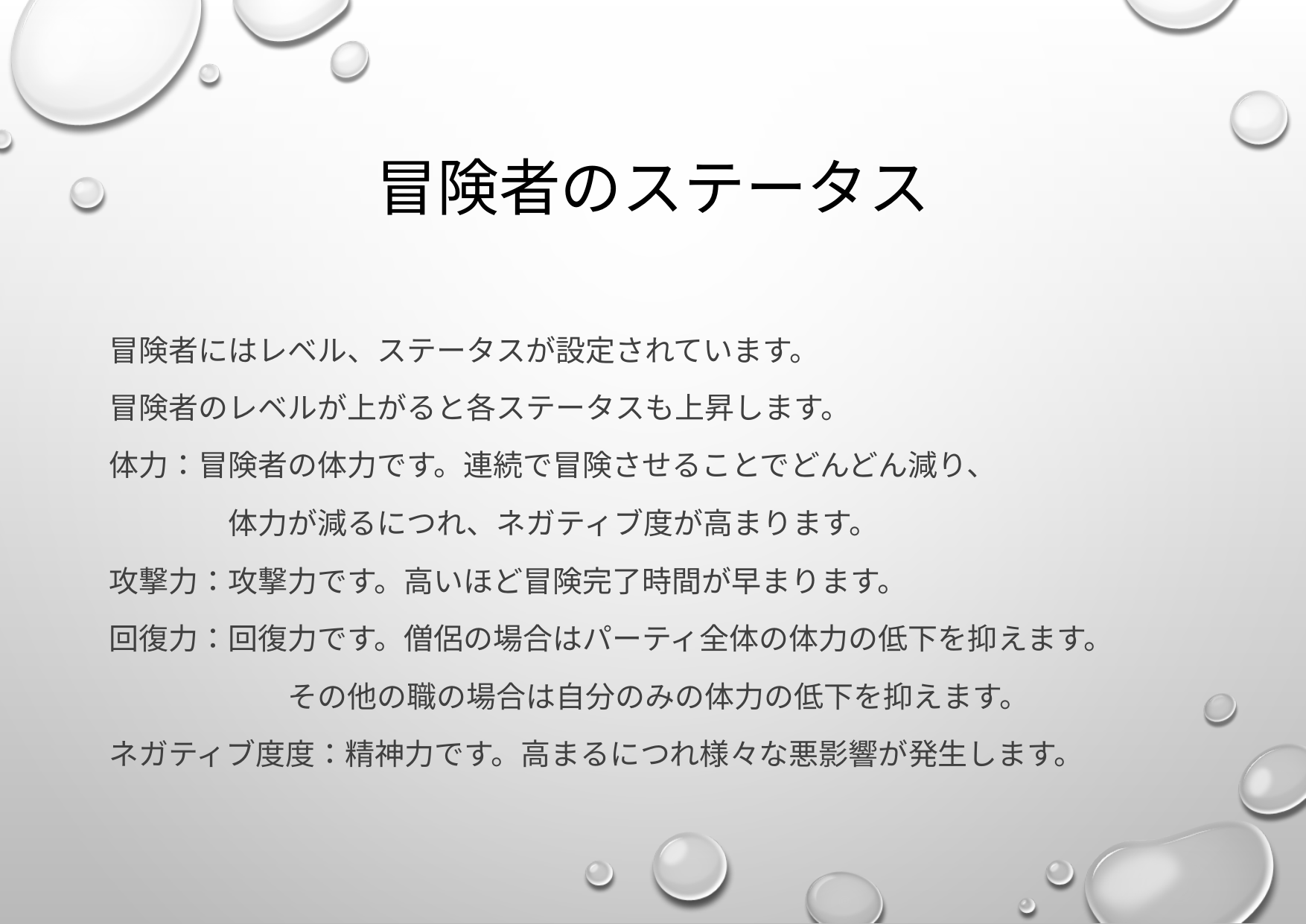

# 冒険者のステータス
冒険者にはレベル、ステータスが設定されています。
冒険者のレベルが上がると各ステータスも上昇します。
体力：冒険者の体力です。連続で冒険させることでどんどん減り、
　　　　体力が減るにつれ、ネガティブ度が高まります。
攻撃力：攻撃力です。高いほど冒険完了時間が早まります。
回復力：回復力です。僧侶の場合はパーティ全体の体力の低下を抑えます。
　　　　　　その他の職の場合は自分のみの体力の低下を抑えます。
ネガティブ度度：精神力です。高まるにつれ様々な悪影響が発生します。